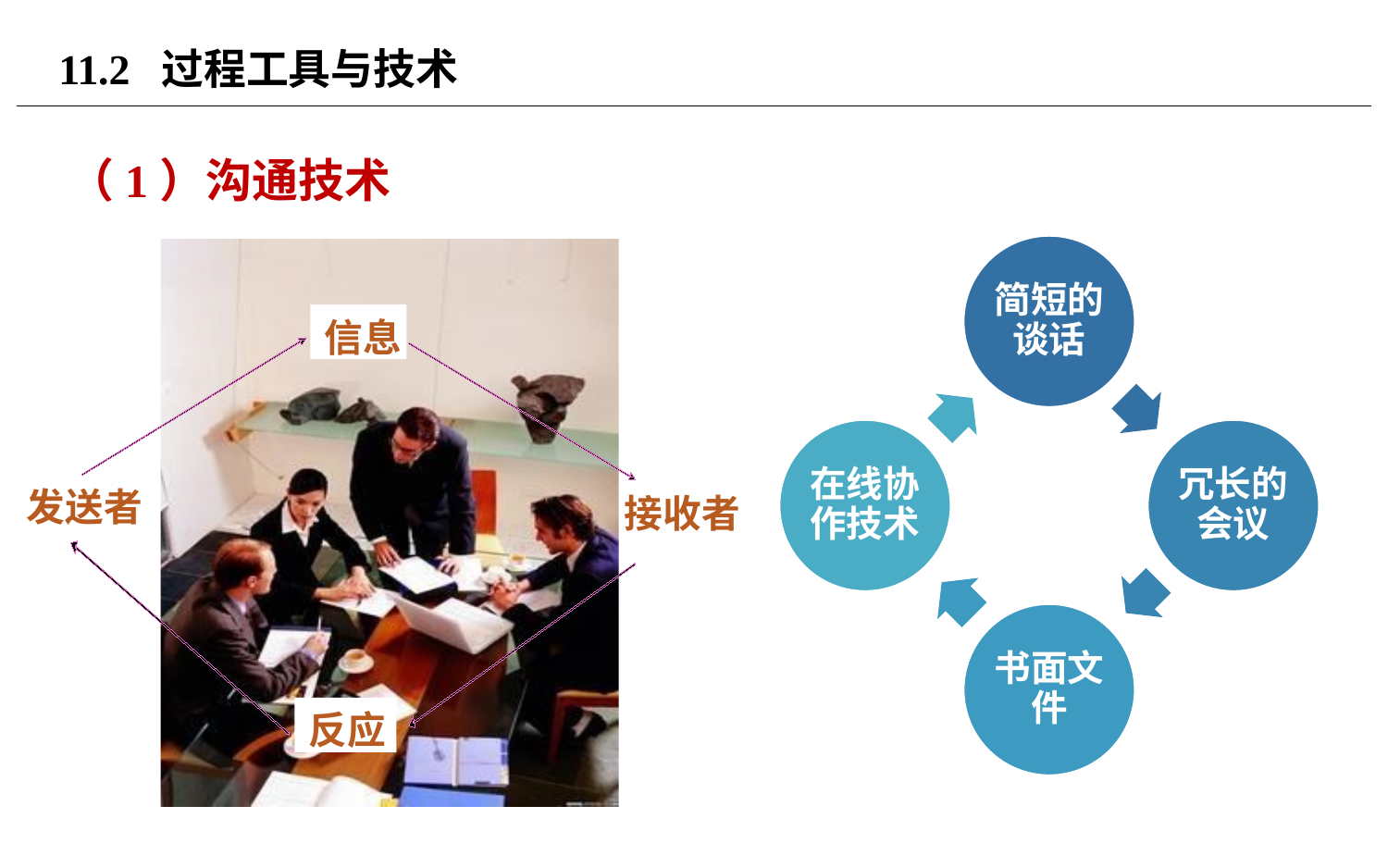

# 11.2  过程工具与技术
（1）沟通技术
简短的谈话

冗长的会议

书面文件

在线协作技术

信息

发送者
接收者

反应